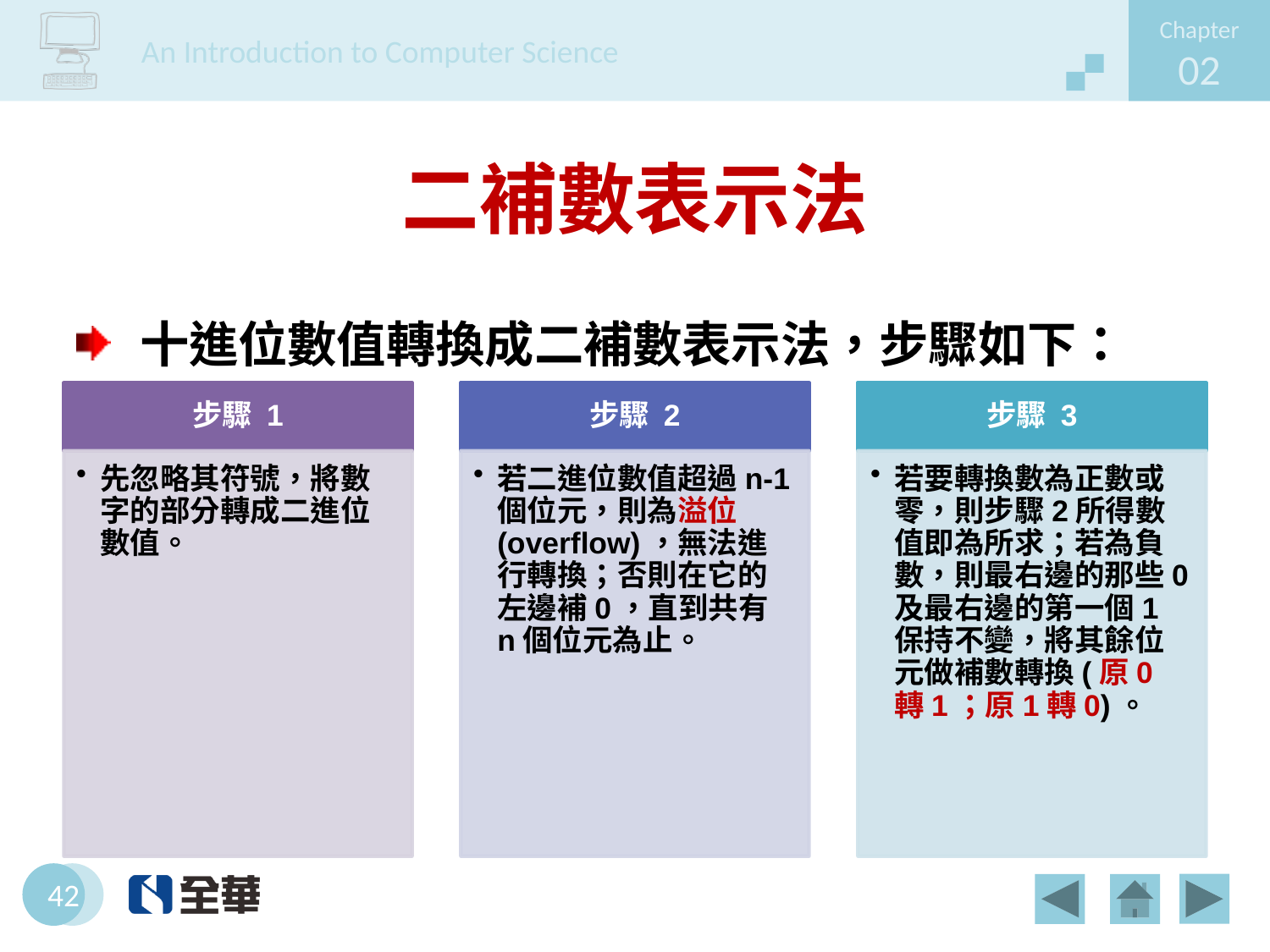

# 二補數表示法
十進位數值轉換成二補數表示法，步驟如下：
步驟 1
先忽略其符號，將數字的部分轉成二進位數值。
步驟 2
若二進位數值超過n-1個位元，則為溢位(overflow)，無法進行轉換；否則在它的左邊補0，直到共有n個位元為止。
步驟 3
若要轉換數為正數或零，則步驟2所得數值即為所求；若為負數，則最右邊的那些0及最右邊的第一個1保持不變，將其餘位元做補數轉換(原0轉1；原1轉0)。